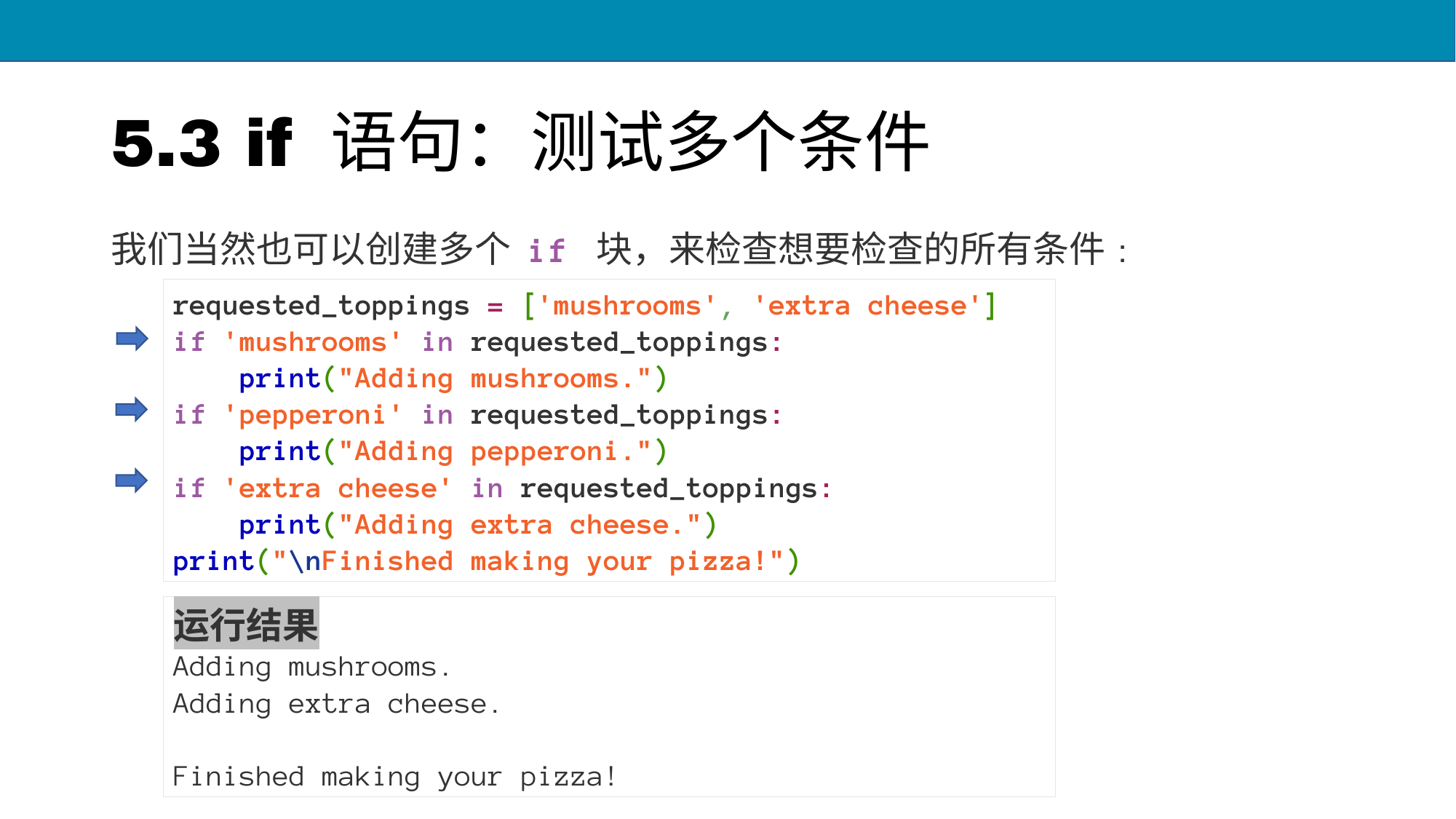

# 5.3 if 语句：测试多个条件
我们当然也可以创建多个 if 块，来检查想要检查的所有条件:

requested_toppings = ['mushrooms', 'extra cheese']
if 'mushrooms' in requested_toppings:
    print("Adding mushrooms.")
if 'pepperoni' in requested_toppings:
    print("Adding pepperoni.")
if 'extra cheese' in requested_toppings:
    print("Adding extra cheese.")
print("\nFinished making your pizza!")

运行结果
Adding mushrooms.
Adding extra cheese.

Finished making your pizza!